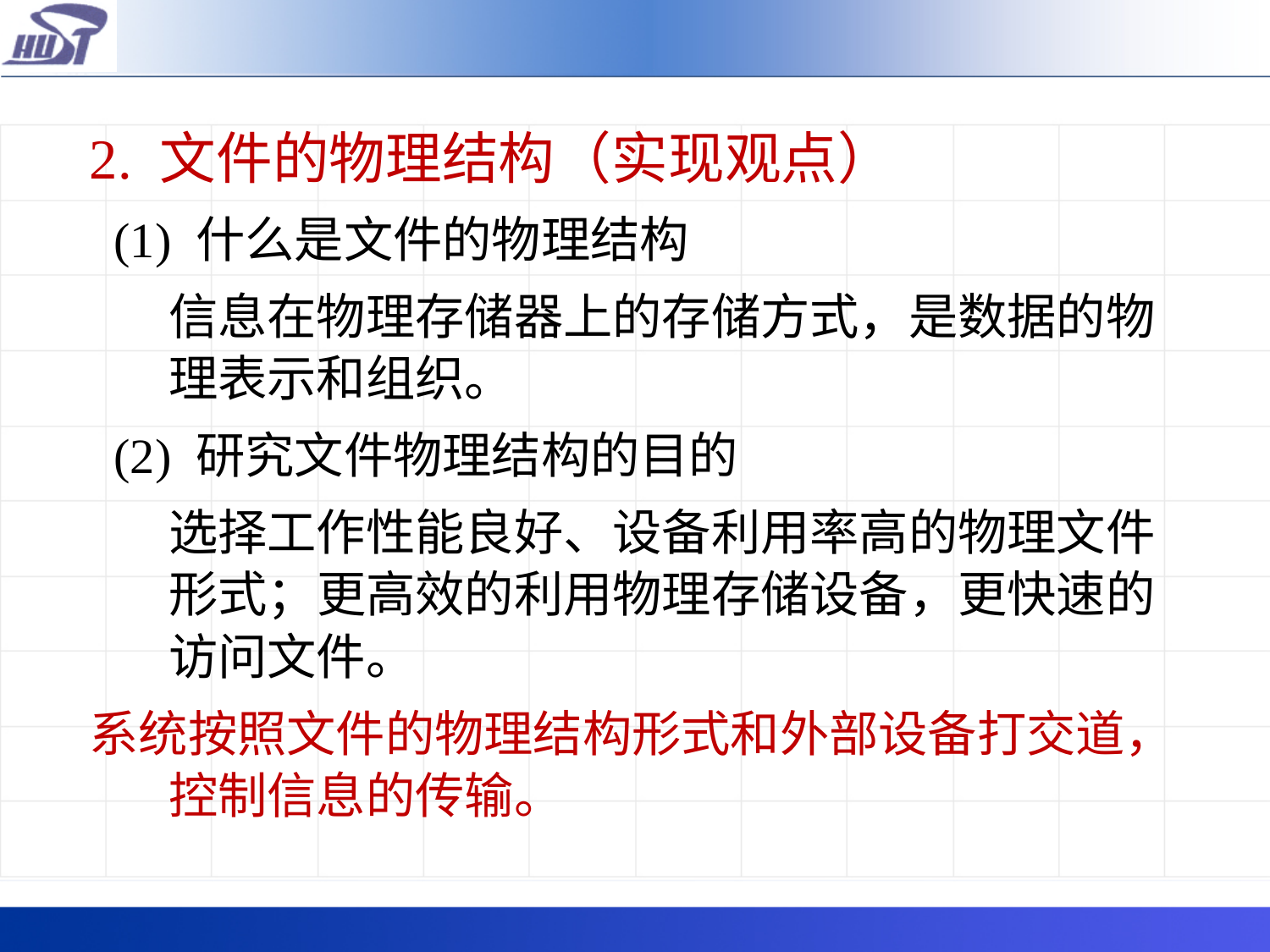

2. 文件的物理结构（实现观点）
  (1) 什么是文件的物理结构
	信息在物理存储器上的存储方式，是数据的物理表示和组织。
  (2) 研究文件物理结构的目的
	选择工作性能良好、设备利用率高的物理文件形式；更高效的利用物理存储设备，更快速的访问文件。
系统按照文件的物理结构形式和外部设备打交道，控制信息的传输。